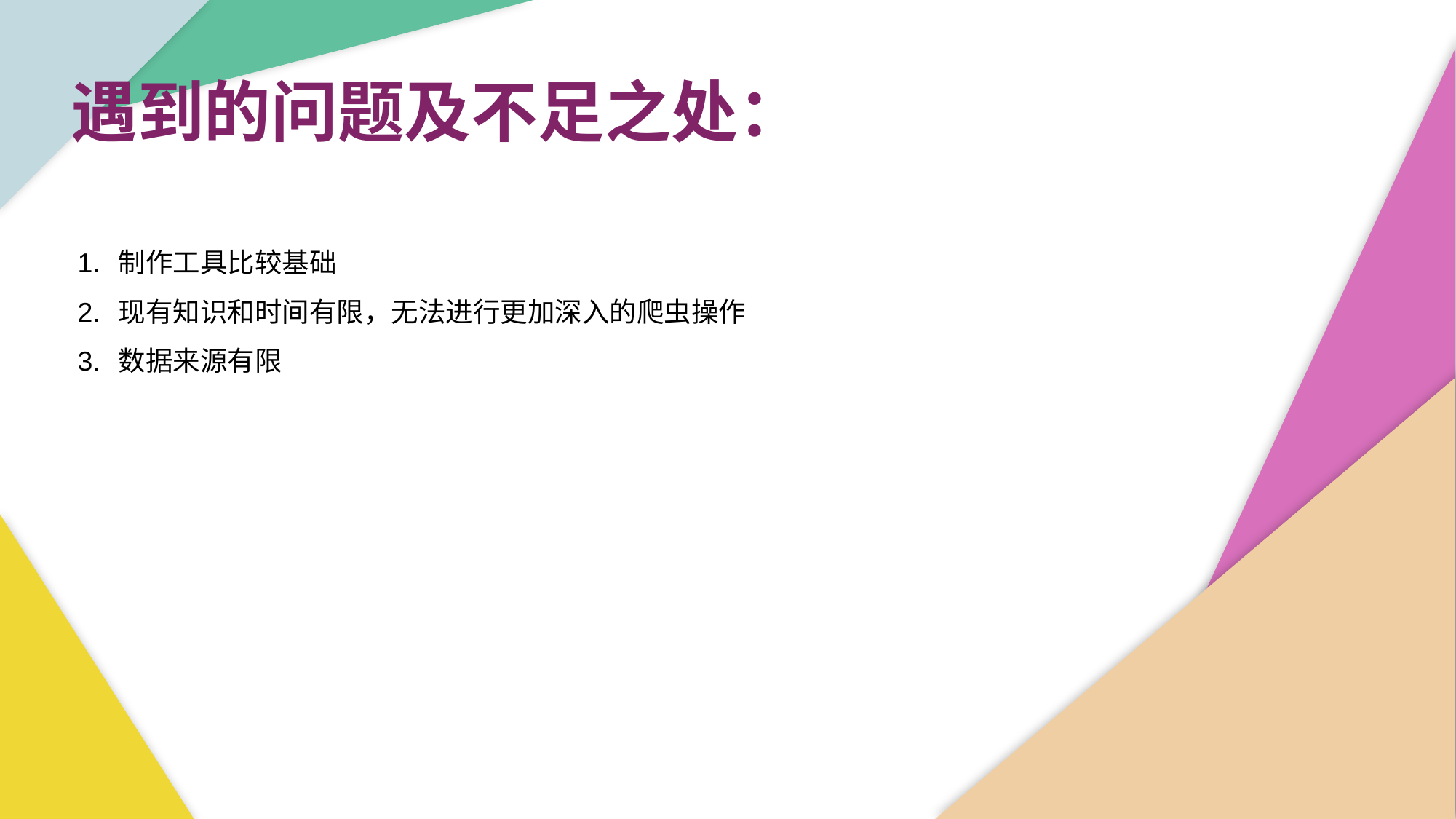

遇到的问题及不足之处：
制作工具比较基础
现有知识和时间有限，无法进行更加深入的爬虫操作
数据来源有限